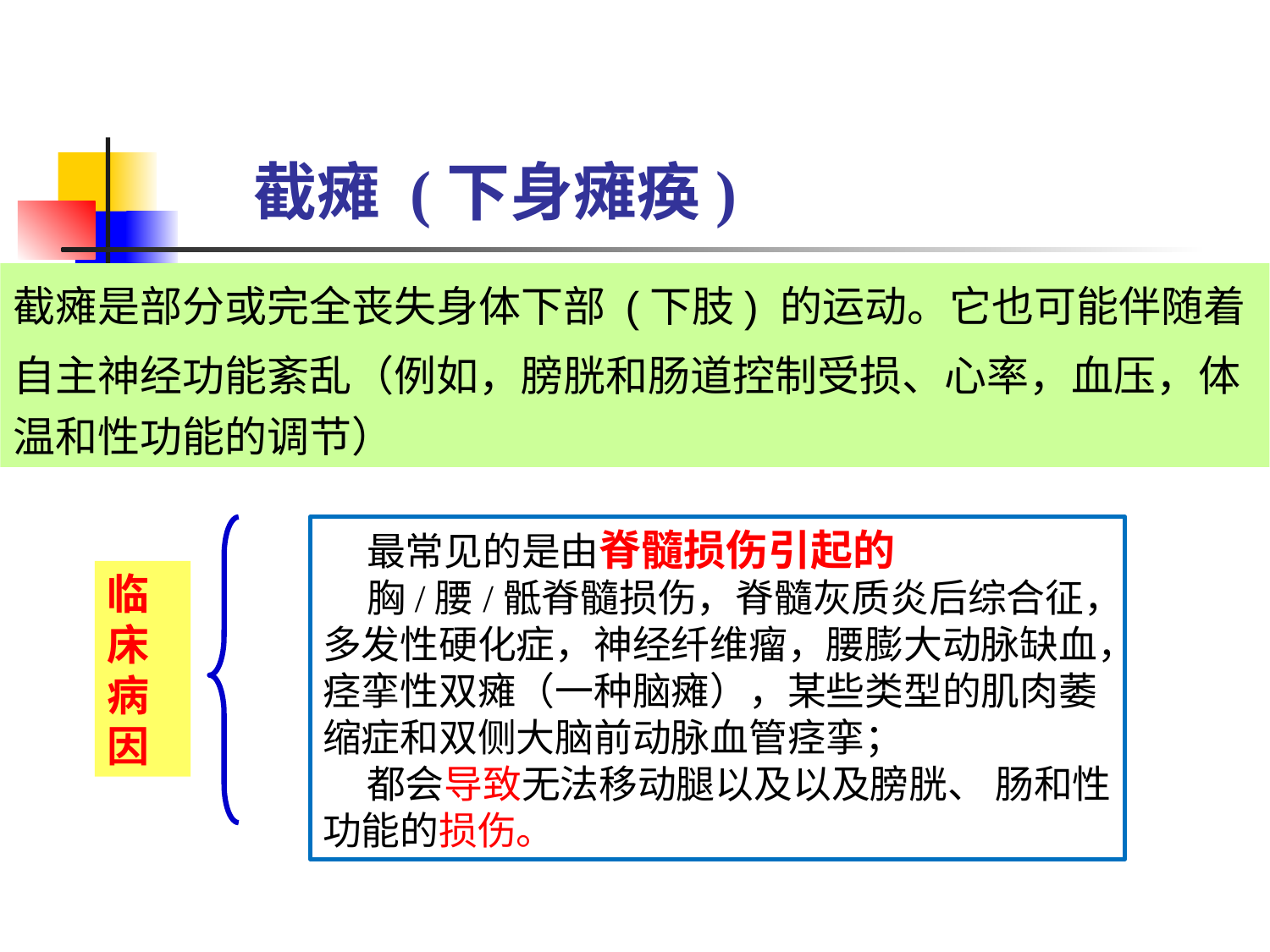

截瘫 (下身瘫痪)

截瘫是部分或完全丧失身体下部 (下肢) 的运动。它也可能伴随着
自主神经功能紊乱（例如，膀胱和肠道控制受损、心率，血压，体温和性功能的调节）
    最常见的是由脊髓损伤引起的
    胸/腰/骶脊髓损伤，脊髓灰质炎后综合征，多发性硬化症，神经纤维瘤，腰膨大动脉缺血，痉挛性双瘫（一种脑瘫），某些类型的肌肉萎缩症和双侧大脑前动脉血管痉挛；
    都会导致无法移动腿以及以及膀胱、 肠和性功能的损伤。

临床病因